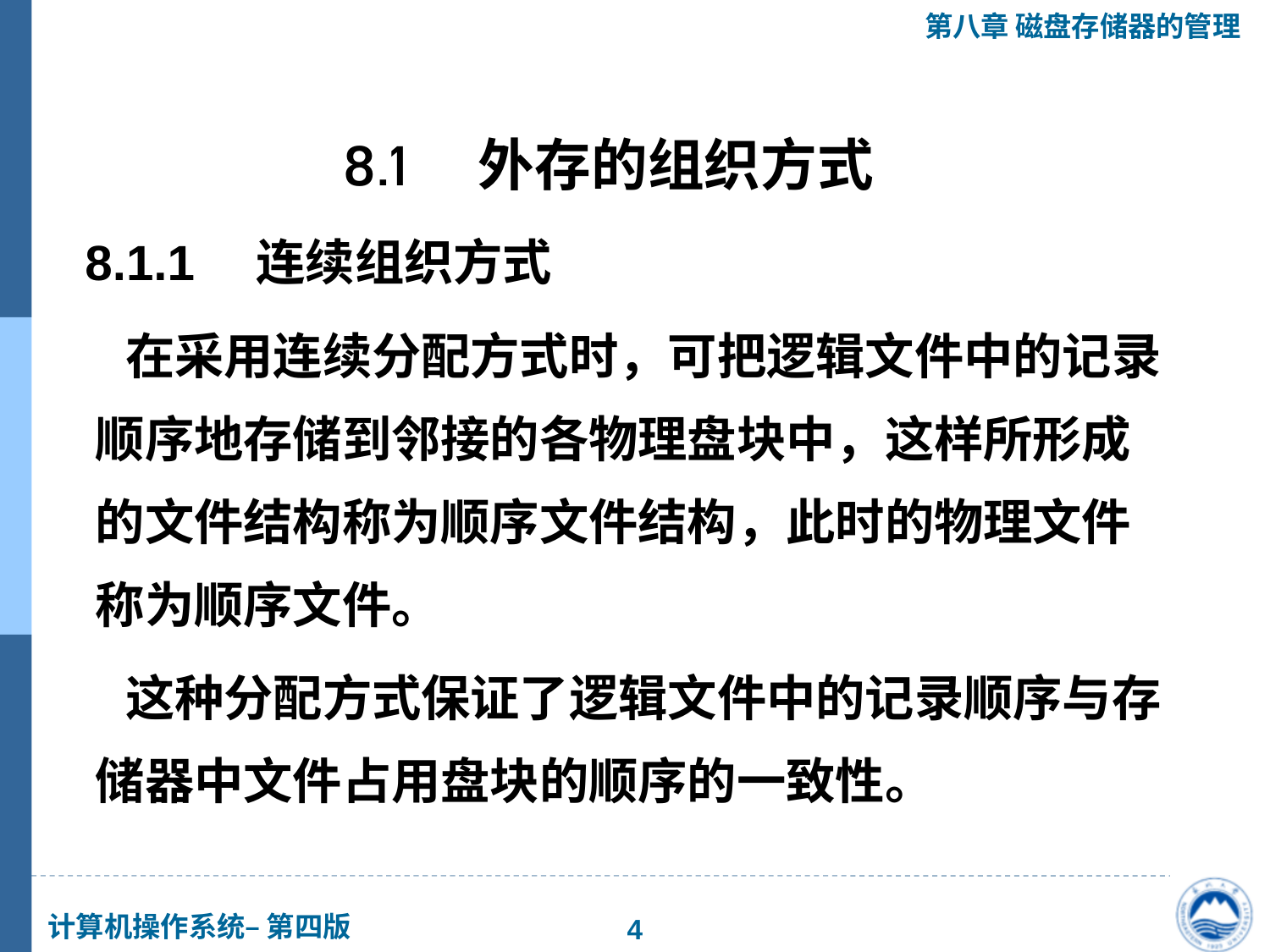

8.1　外存的组织方式
  8.1.1　连续组织方式
     在采用连续分配方式时，可把逻辑文件中的记录顺序地存储到邻接的各物理盘块中，这样所形成的文件结构称为顺序文件结构，此时的物理文件称为顺序文件。
     这种分配方式保证了逻辑文件中的记录顺序与存储器中文件占用盘块的顺序的一致性。